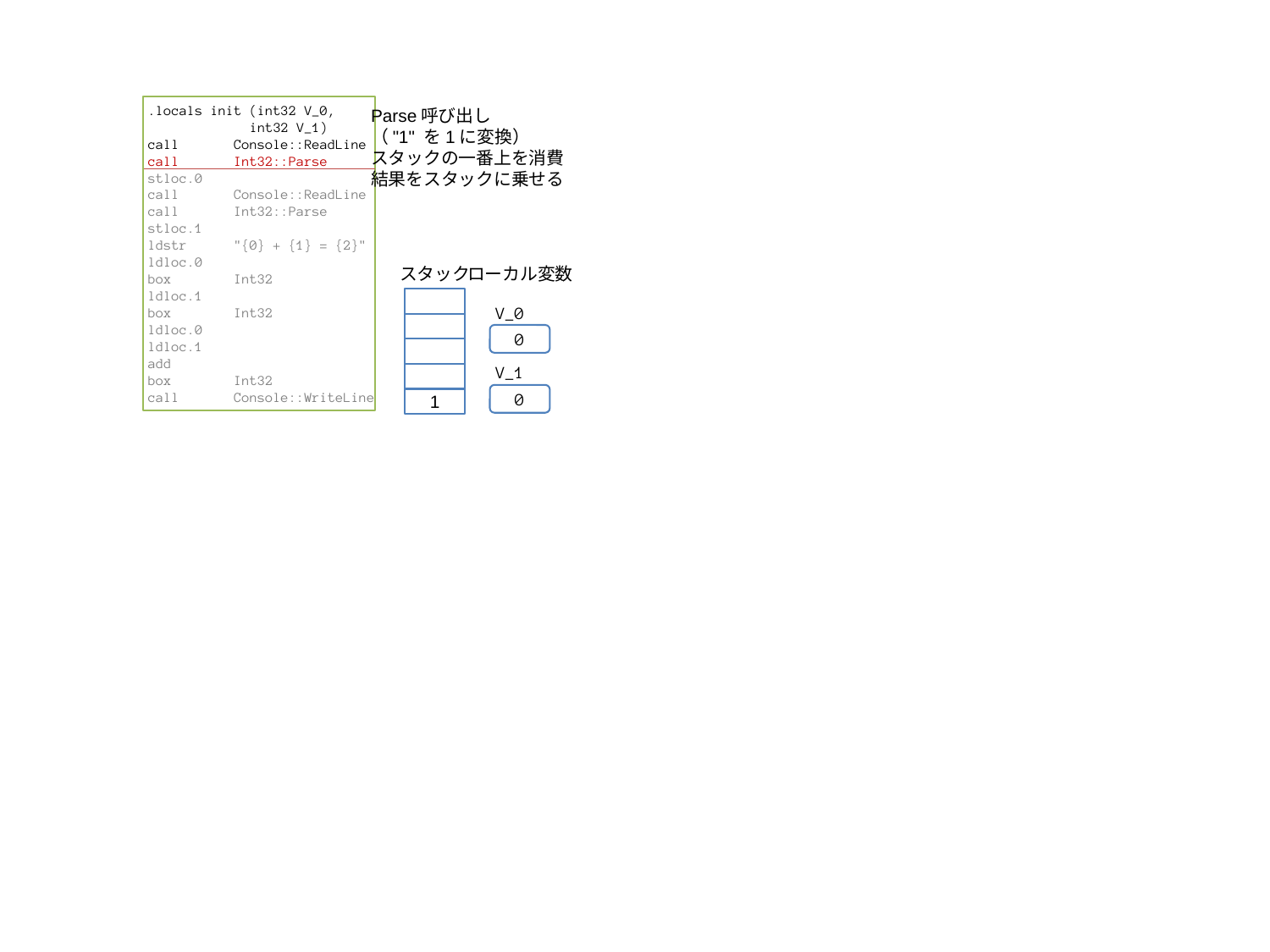

.locals init (int32 V_0,
             int32 V_1)
call       Console::ReadLine
call       Int32::Parse
stloc.0
call       Console::ReadLine
call       Int32::Parse
stloc.1
ldstr      "{0} + {1} = {2}"
ldloc.0
box        Int32
ldloc.1
box        Int32
ldloc.0
ldloc.1
add
box        Int32
call       Console::WriteLine
Parse呼び出し
（"1" を1に変換）
スタックの一番上を消費
結果をスタックに乗せる
スタック
ローカル変数

V_0

0

V_1

0
1